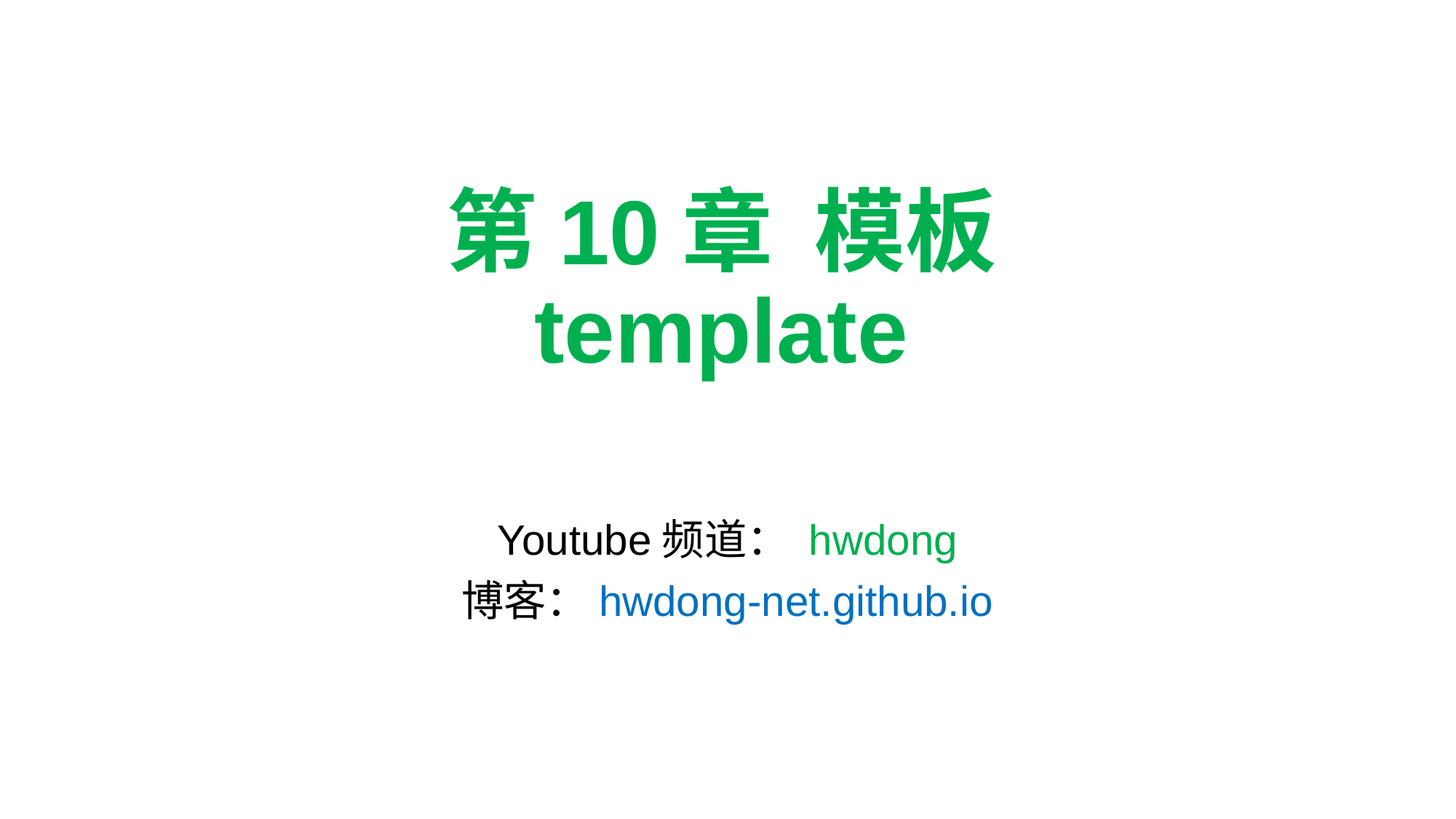

# 第10章  模板 template
Youtube频道： hwdong
博客：hwdong-net.github.io